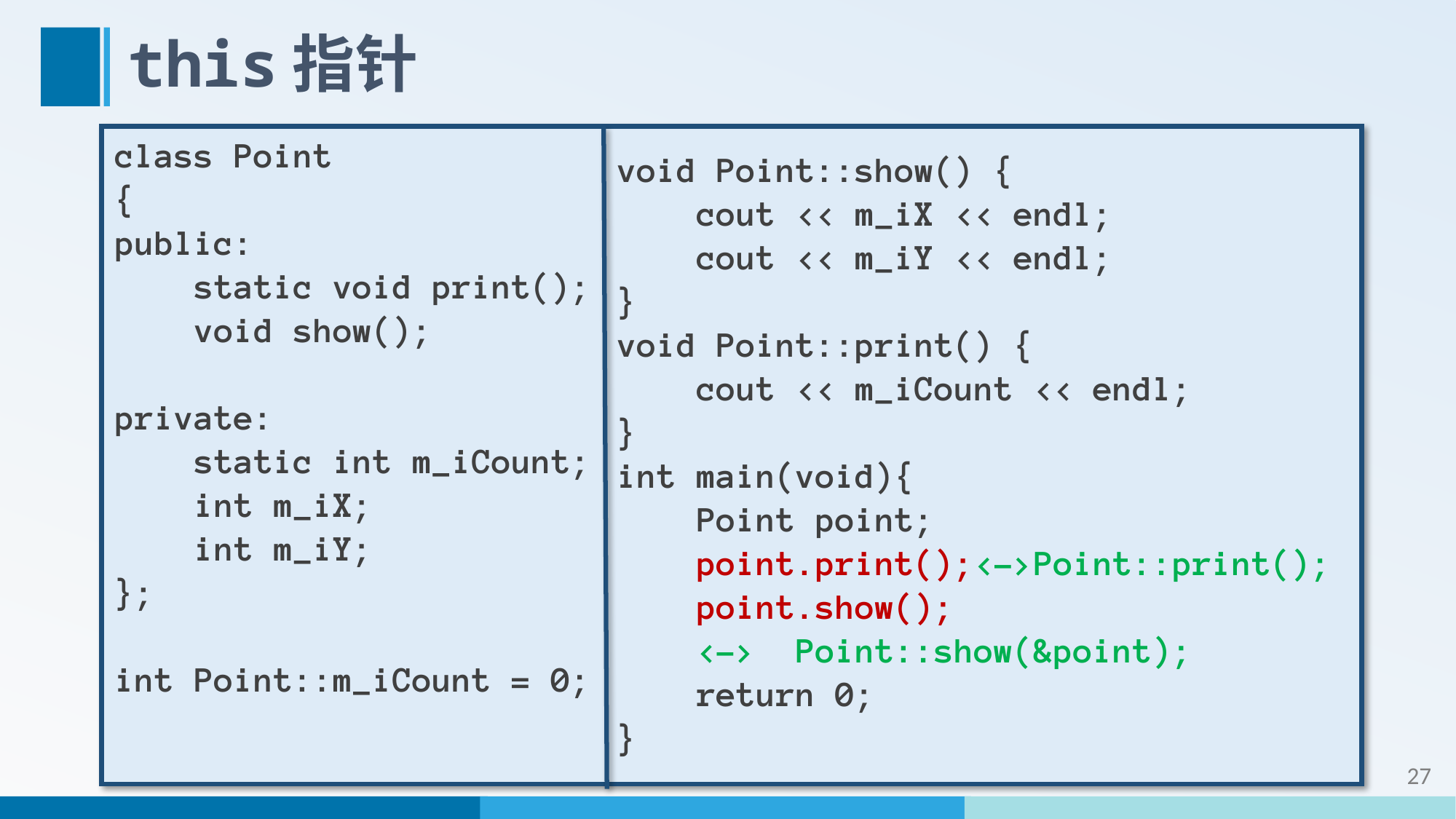

# this指针

class Point
{
public:
    static void print();
    void show();

private:
    static int m_iCount;
    int m_iX;
    int m_iY;
};

int Point::m_iCount = 0;

void Point::show() {
    cout << m_iX << endl;
    cout << m_iY << endl;
}
void Point::print() {
    cout << m_iCount << endl;
}
int main(void){
    Point point;
    point.print();<->Point::print();
    point.show();
    <->  Point::show(&point);
    return 0;
}